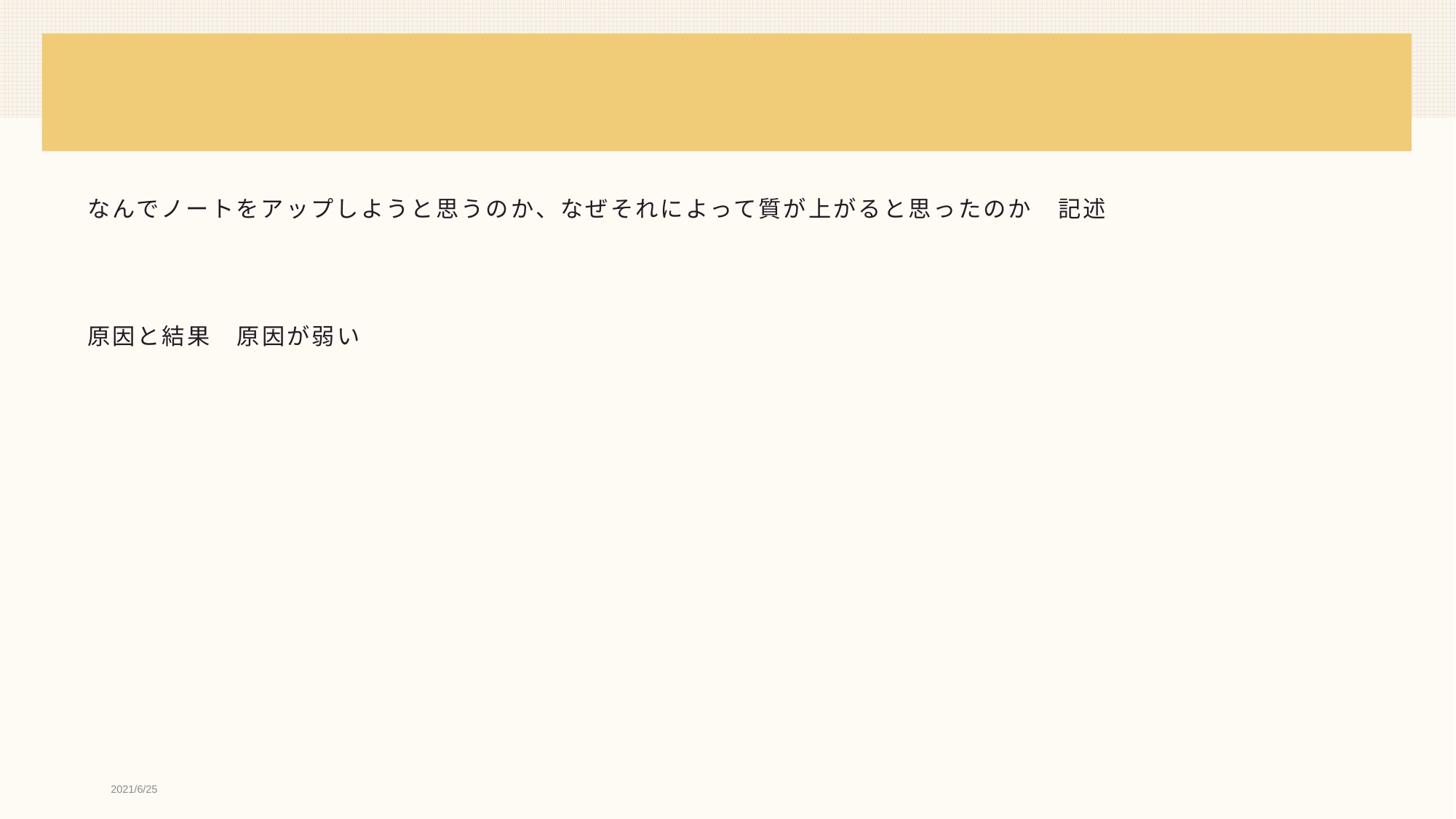

#
なんでノートをアップしようと思うのか、なぜそれによって質が上がると思ったのか　記述

原因と結果　原因が弱い

2021/6/25